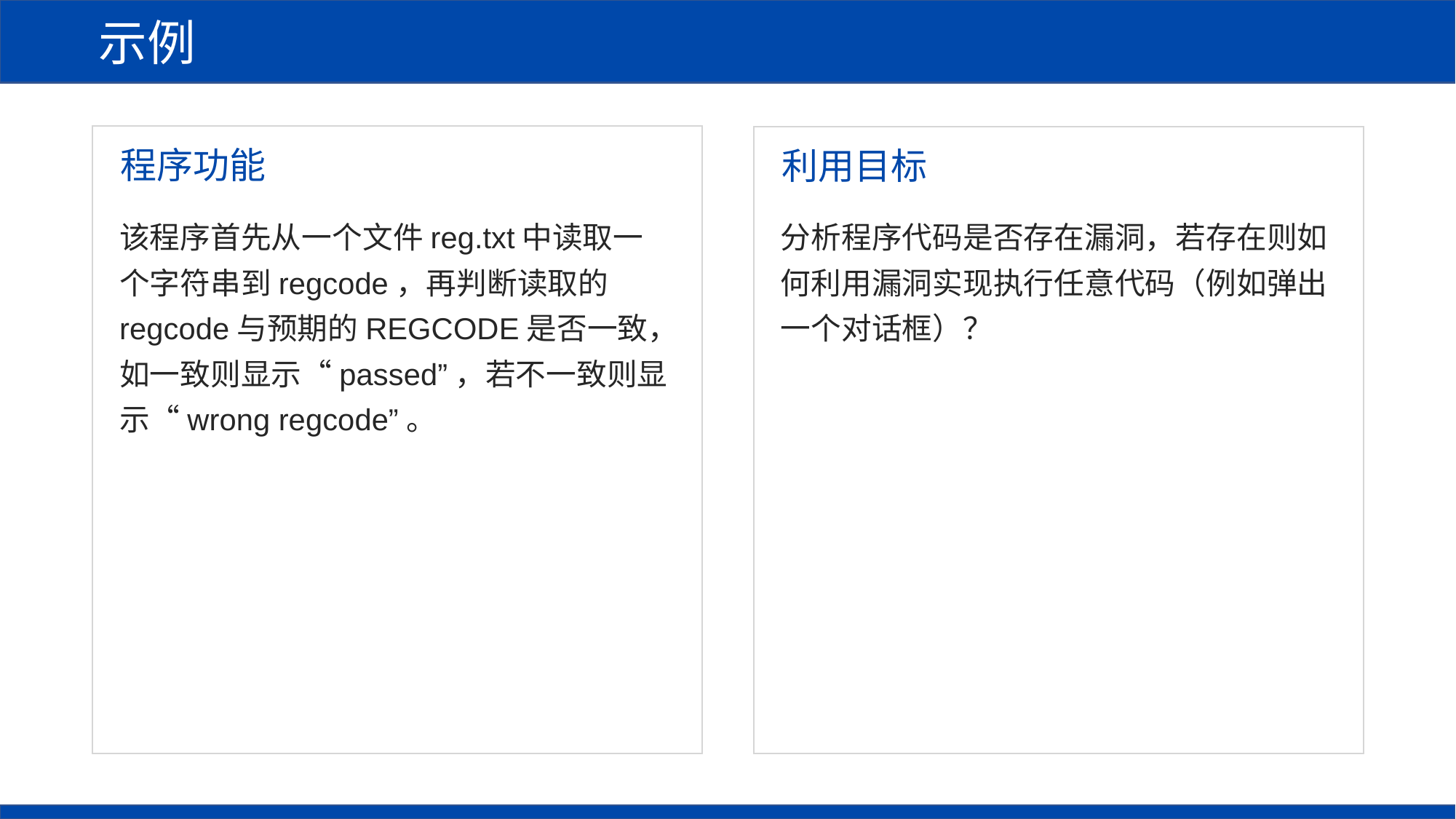

示例

程序功能
利用目标
该程序首先从一个文件reg.txt中读取一个字符串到regcode，再判断读取的regcode与预期的REGCODE是否一致，如一致则显示“passed”，若不一致则显示“wrong regcode”。
分析程序代码是否存在漏洞，若存在则如何利用漏洞实现执行任意代码（例如弹出一个对话框）？